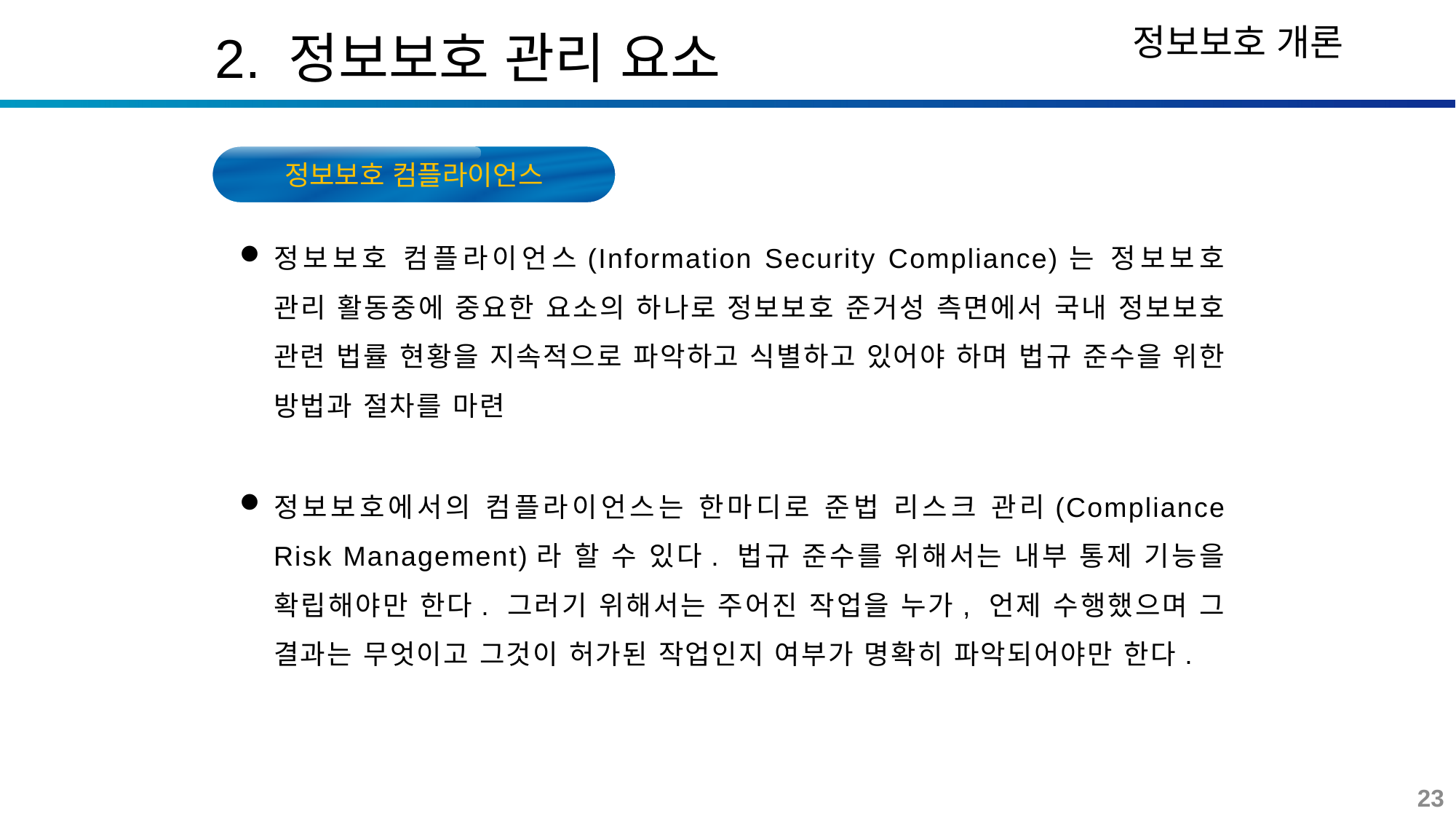

2. 정보보호 관리 요소
정보보호 컴플라이언스

정보보호 컴플라이언스(Information Security Compliance)는 정보보호 관리 활동중에 중요한 요소의 하나로 정보보호 준거성 측면에서 국내 정보보호 관련 법률 현황을 지속적으로 파악하고 식별하고 있어야 하며 법규 준수을 위한 방법과 절차를 마련

정보보호에서의 컴플라이언스는 한마디로 준법 리스크 관리(Compliance Risk Management)라 할 수 있다. 법규 준수를 위해서는 내부 통제 기능을 확립해야만 한다. 그러기 위해서는 주어진 작업을 누가, 언제 수행했으며 그 결과는 무엇이고 그것이 허가된 작업인지 여부가 명확히 파악되어야만 한다.

23